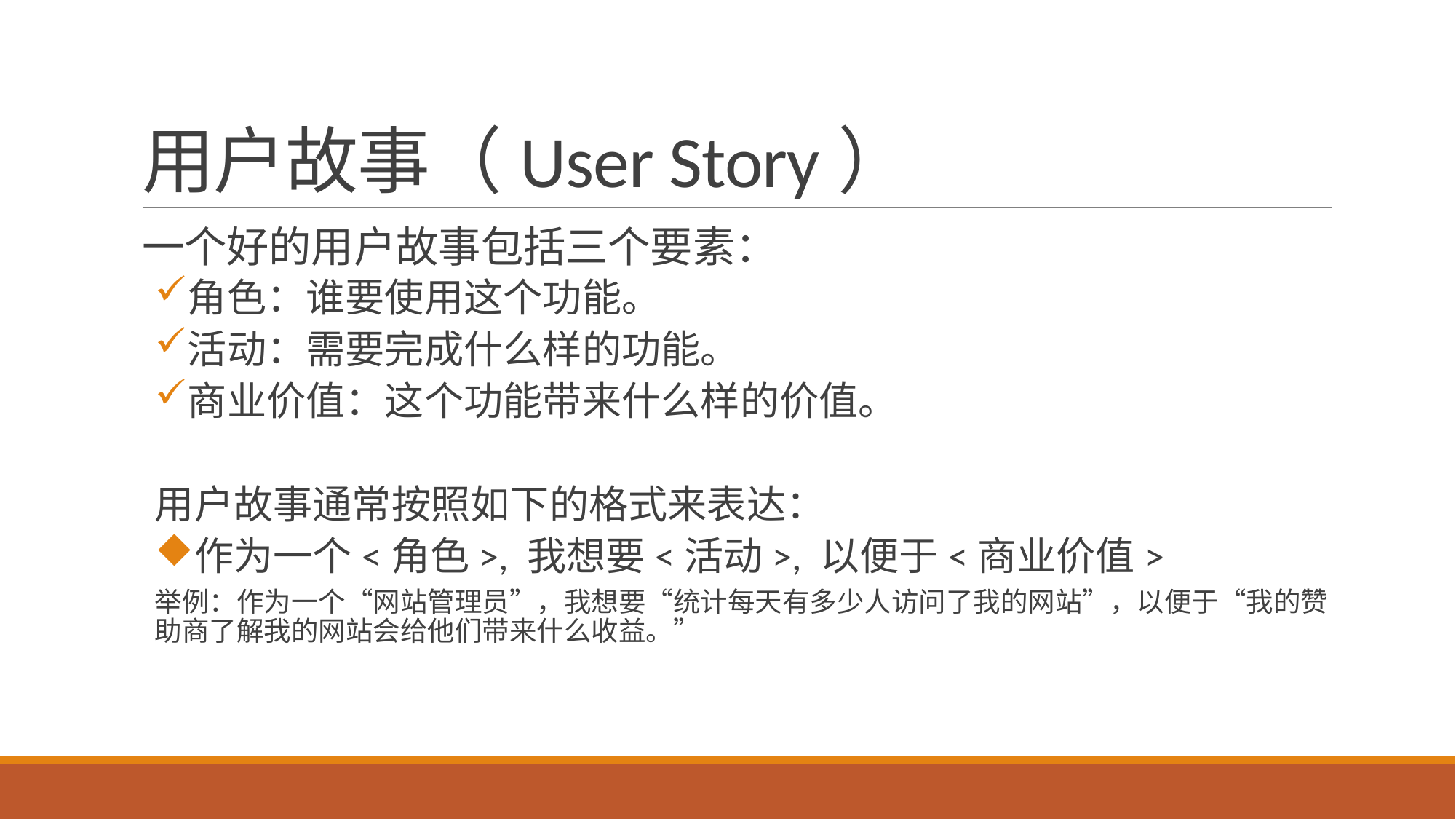

# 用户故事（User Story）
一个好的用户故事包括三个要素：
角色：谁要使用这个功能。
活动：需要完成什么样的功能。
商业价值：这个功能带来什么样的价值。

用户故事通常按照如下的格式来表达：
作为一个<角色>, 我想要<活动>, 以便于<商业价值>
举例：作为一个“网站管理员”，我想要“统计每天有多少人访问了我的网站”，以便于“我的赞助商了解我的网站会给他们带来什么收益。”